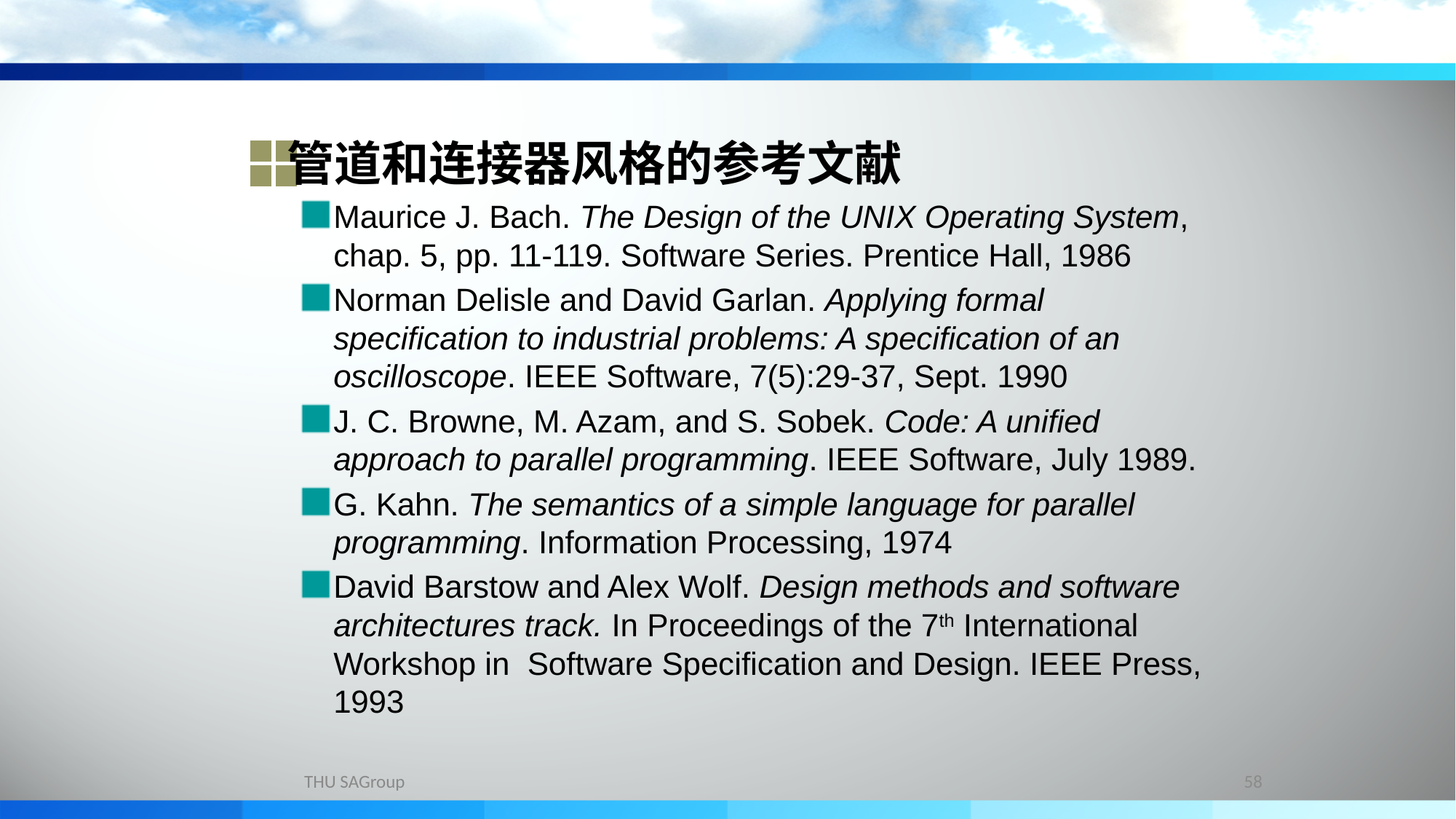

管道和连接器风格的参考文献
Maurice J. Bach. The Design of the UNIX Operating System, chap. 5, pp. 11-119. Software Series. Prentice Hall, 1986
Norman Delisle and David Garlan. Applying formal specification to industrial problems: A specification of an oscilloscope. IEEE Software, 7(5):29-37, Sept. 1990
J. C. Browne, M. Azam, and S. Sobek. Code: A unified approach to parallel programming. IEEE Software, July 1989.
G. Kahn. The semantics of a simple language for parallel programming. Information Processing, 1974
David Barstow and Alex Wolf. Design methods and software architectures track. In Proceedings of the 7th International Workshop in  Software Specification and Design. IEEE Press, 1993
THU SAGroup
58